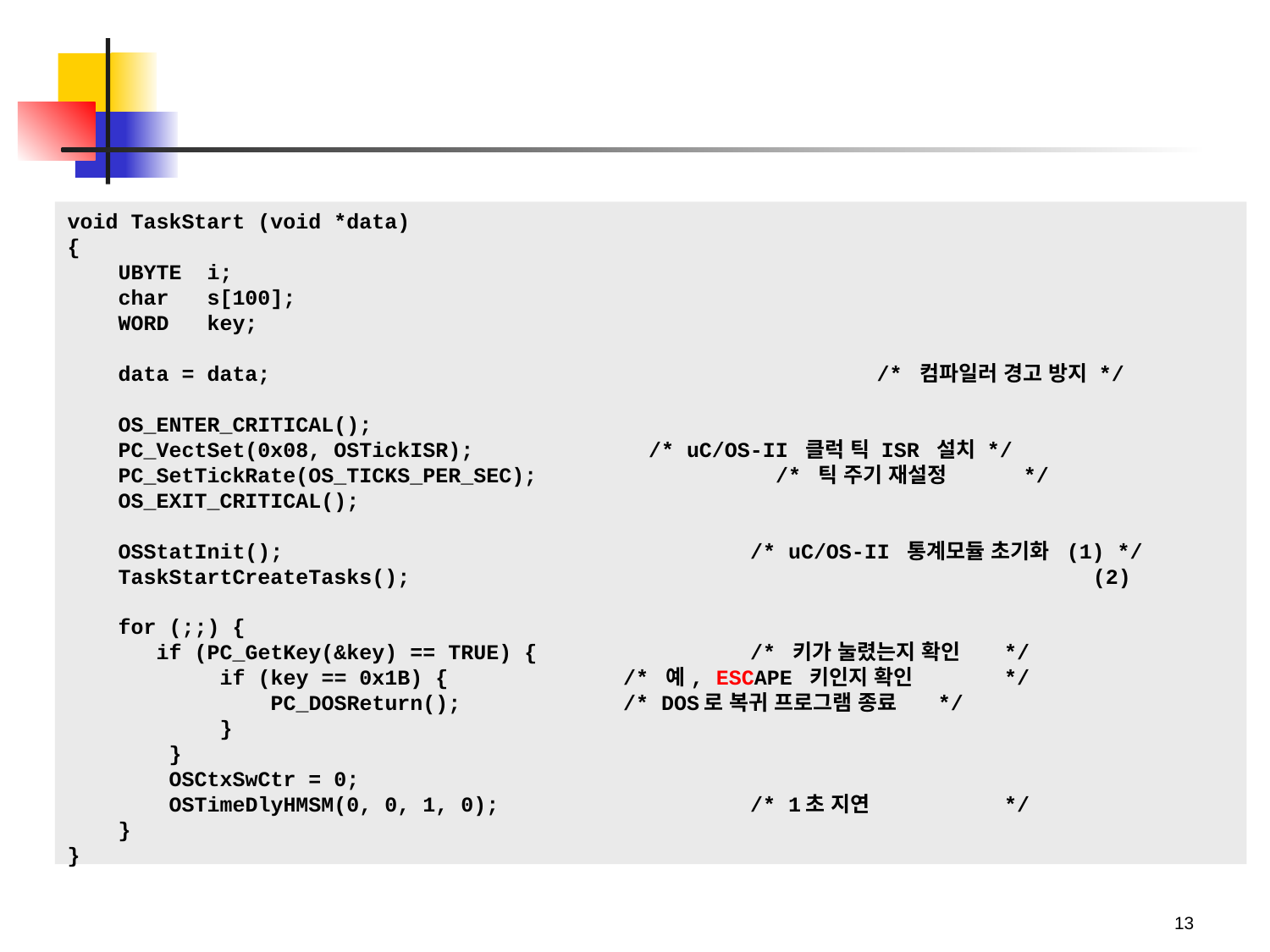

void TaskStart (void *data)
{
    UBYTE  i;
    char   s[100];
    WORD   key;

    data = data; 	                                        /* 컴파일러 경고 방지 */

    OS_ENTER_CRITICAL();
    PC_VectSet(0x08, OSTickISR); 		  /* uC/OS-II 클럭 틱 ISR 설치 */
    PC_SetTickRate(OS_TICKS_PER_SEC); 		  /* 틱 주기 재설정            */
    OS_EXIT_CRITICAL();

    OSStatInit(); 			    	/* uC/OS-II 통계모듈 초기화  (1) */
    TaskStartCreateTasks();			    	                 (2)

    for (;;) {
       if (PC_GetKey(&key) == TRUE) {		/* 키가 눌렸는지 확인  	*/
            if (key == 0x1B) {		/* 예, ESCAPE 키인지 확인     	*/
                PC_DOSReturn(); 		/* DOS로 복귀 프로그램 종료      */
            }
        }
        OSCtxSwCtr = 0;
        OSTimeDlyHMSM(0, 0, 1, 0); 		/* 1초 지연                  	*/
    }
}
13